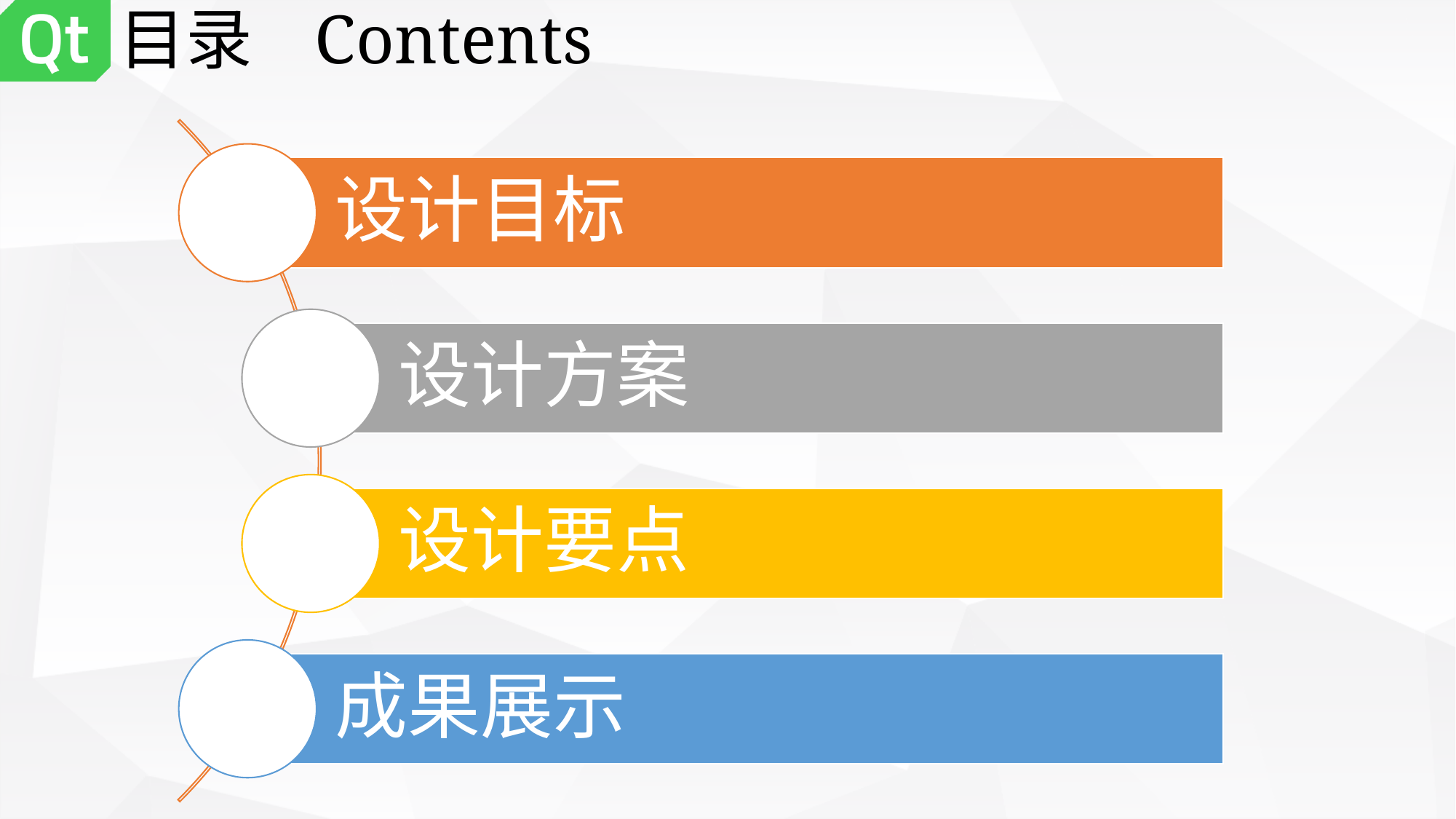

# 目录  Contents
设计目标
设计方案
设计要点
成果展示